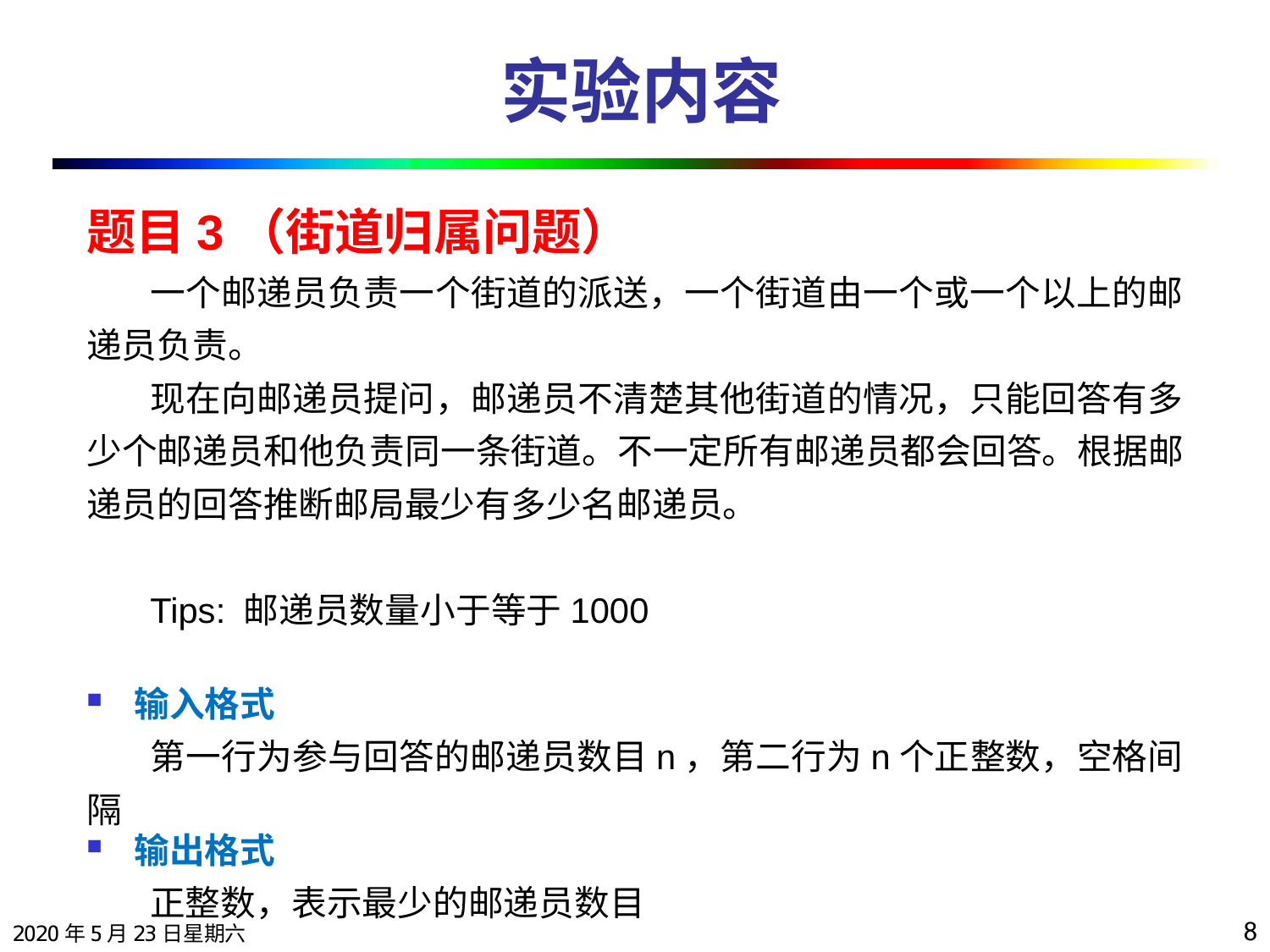

# 实验内容
题目3（街道归属问题）
一个邮递员负责一个街道的派送，一个街道由一个或一个以上的邮递员负责。
现在向邮递员提问，邮递员不清楚其他街道的情况，只能回答有多少个邮递员和他负责同一条街道。不一定所有邮递员都会回答。根据邮递员的回答推断邮局最少有多少名邮递员。

Tips: 邮递员数量小于等于1000

输入格式
第一行为参与回答的邮递员数目n，第二行为n个正整数，空格间隔
输出格式
正整数，表示最少的邮递员数目

2020年5月23日星期六
8